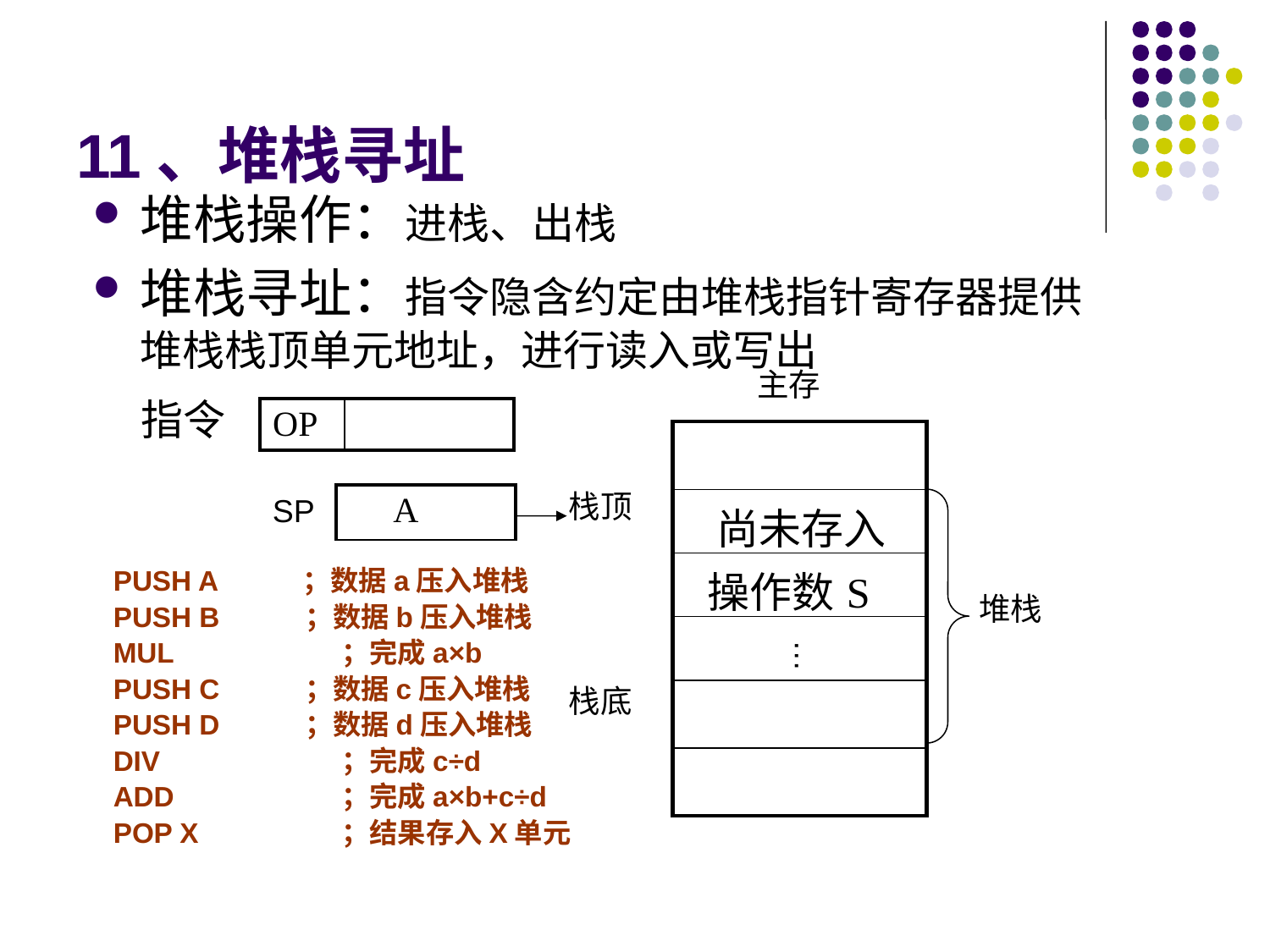

# 11、堆栈寻址
堆栈操作：进栈、出栈
堆栈寻址：指令隐含约定由堆栈指针寄存器提供堆栈栈顶单元地址，进行读入或写出
指令

主存
| OP |  |
| --- | --- |
|  |
| --- |
| 尚未存入 |
| 操作数S |
|  |
|  |
|  |
栈顶
SP
| A |
| --- |

    PUSH A          ；数据a压入堆栈
    PUSH B          ；数据b压入堆栈
    MUL	          ；完成a×b
    PUSH C          ；数据c压入堆栈
    PUSH D          ；数据d压入堆栈
    DIV	          ；完成c÷d
    ADD	          ；完成a×b+c÷d
    POP X	          ；结果存入X单元
堆栈
…
栈底
27